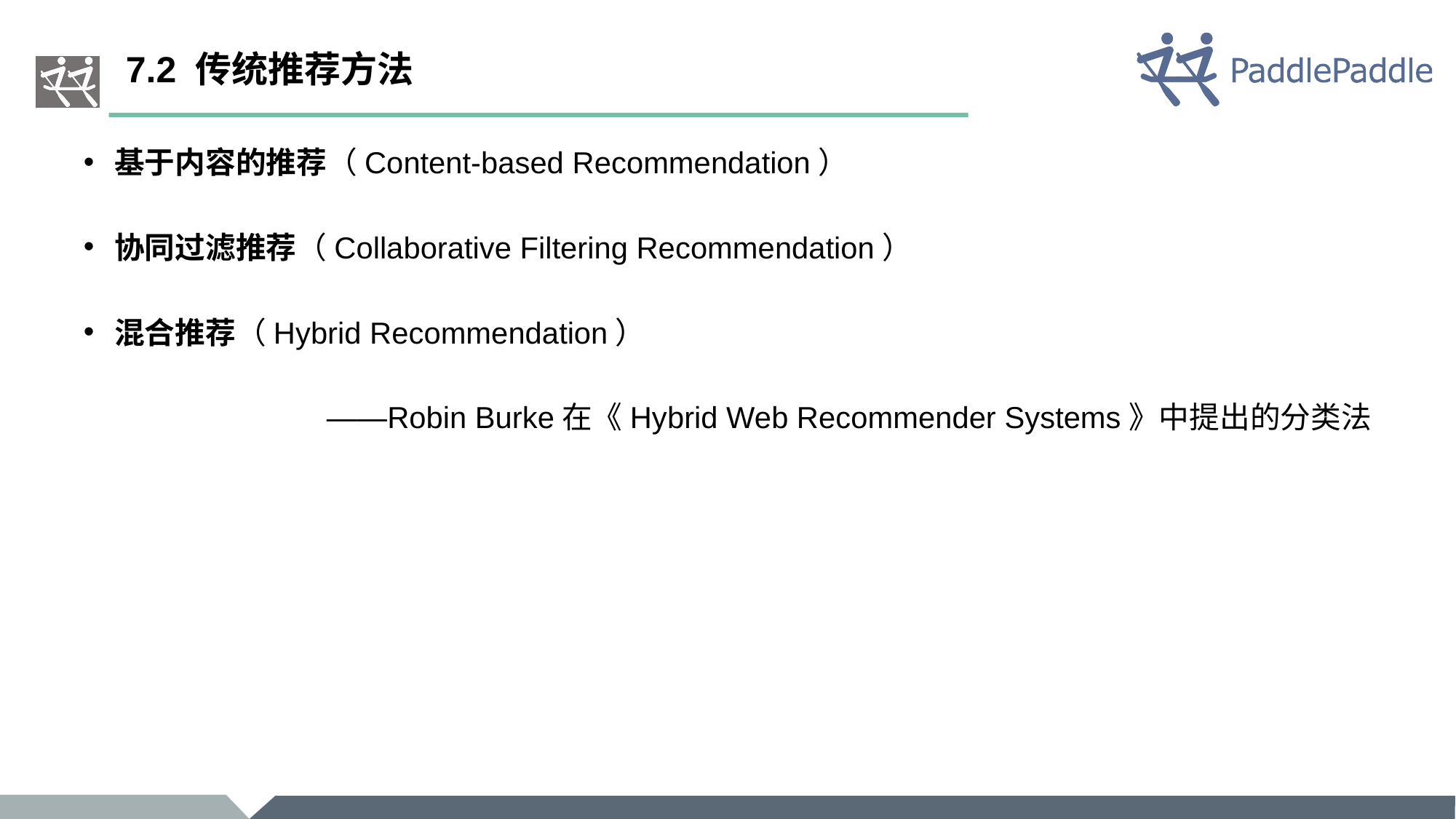

# 7.2 传统推荐方法
基于内容的推荐（Content-based Recommendation）

协同过滤推荐（Collaborative Filtering Recommendation）

混合推荐（Hybrid Recommendation）

——Robin Burke在《Hybrid Web Recommender Systems》中提出的分类法